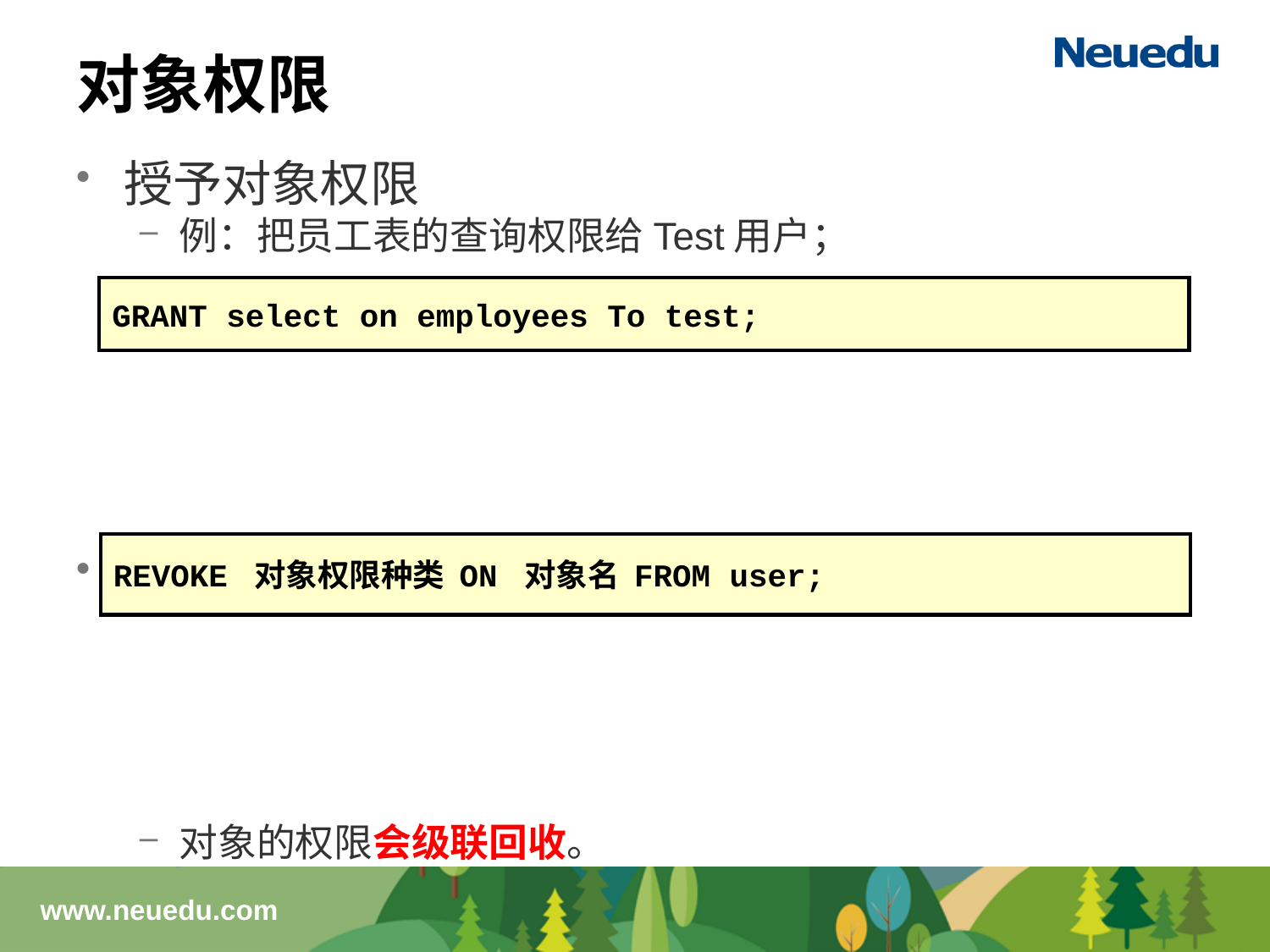

# 对象权限
授予对象权限
例：把员工表的查询权限给Test用户；

回收对象权限

对象的权限会级联回收。

GRANT select on employees To test;
REVOKE 对象权限种类 ON 对象名 FROM user;